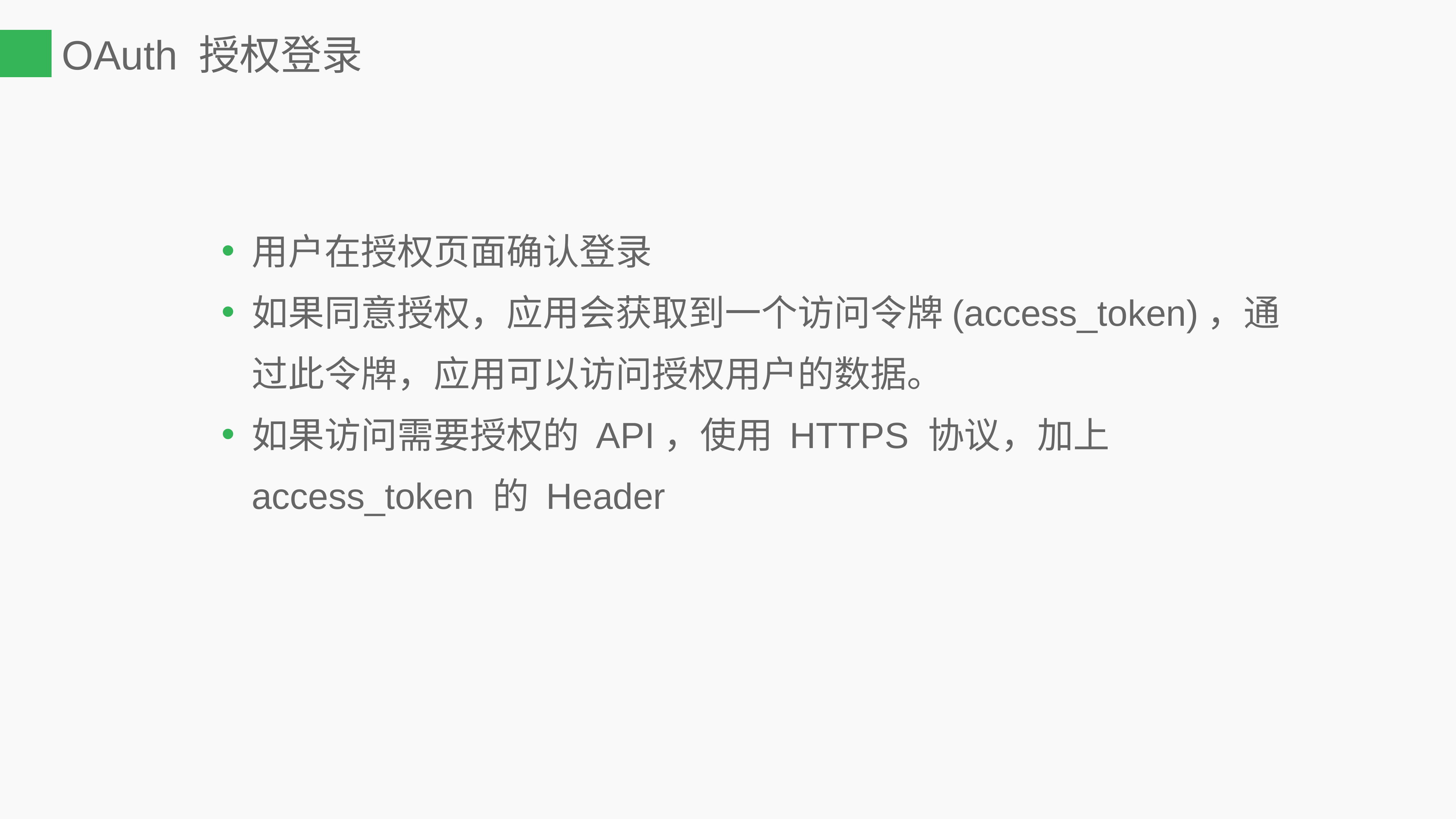

# OAuth 授权登录
用户在授权页面确认登录
如果同意授权，应用会获取到一个访问令牌(access_token)，通过此令牌，应用可以访问授权用户的数据。
如果访问需要授权的 API，使用 HTTPS 协议，加上 access_token 的 Header